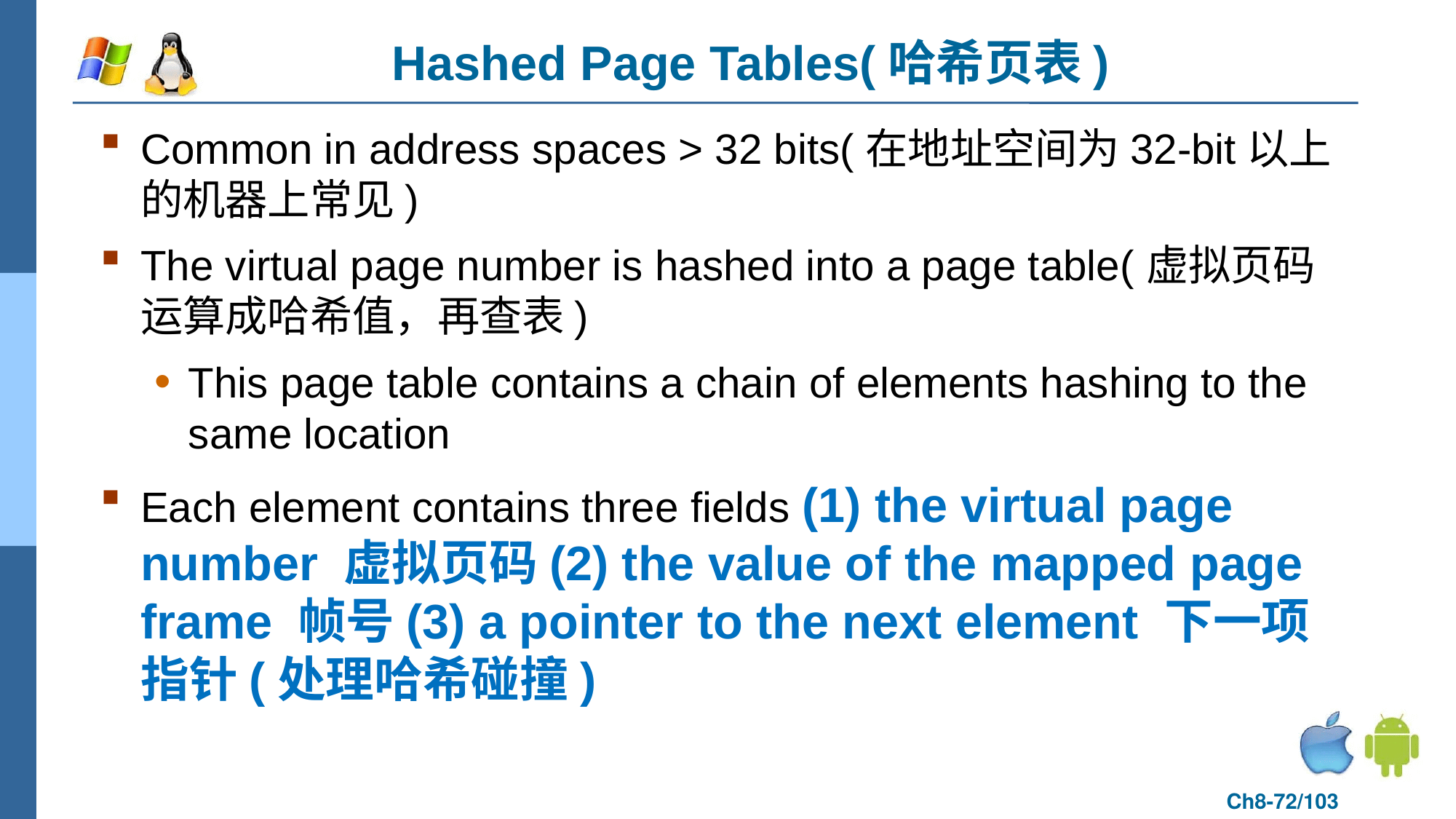

# Hashed Page Tables(哈希页表)
Common in address spaces > 32 bits(在地址空间为32-bit以上的机器上常见)
The virtual page number is hashed into a page table(虚拟页码运算成哈希值，再查表)
This page table contains a chain of elements hashing to the same location
Each element contains three fields (1) the virtual page number 虚拟页码(2) the value of the mapped page frame 帧号(3) a pointer to the next element 下一项指针(处理哈希碰撞)